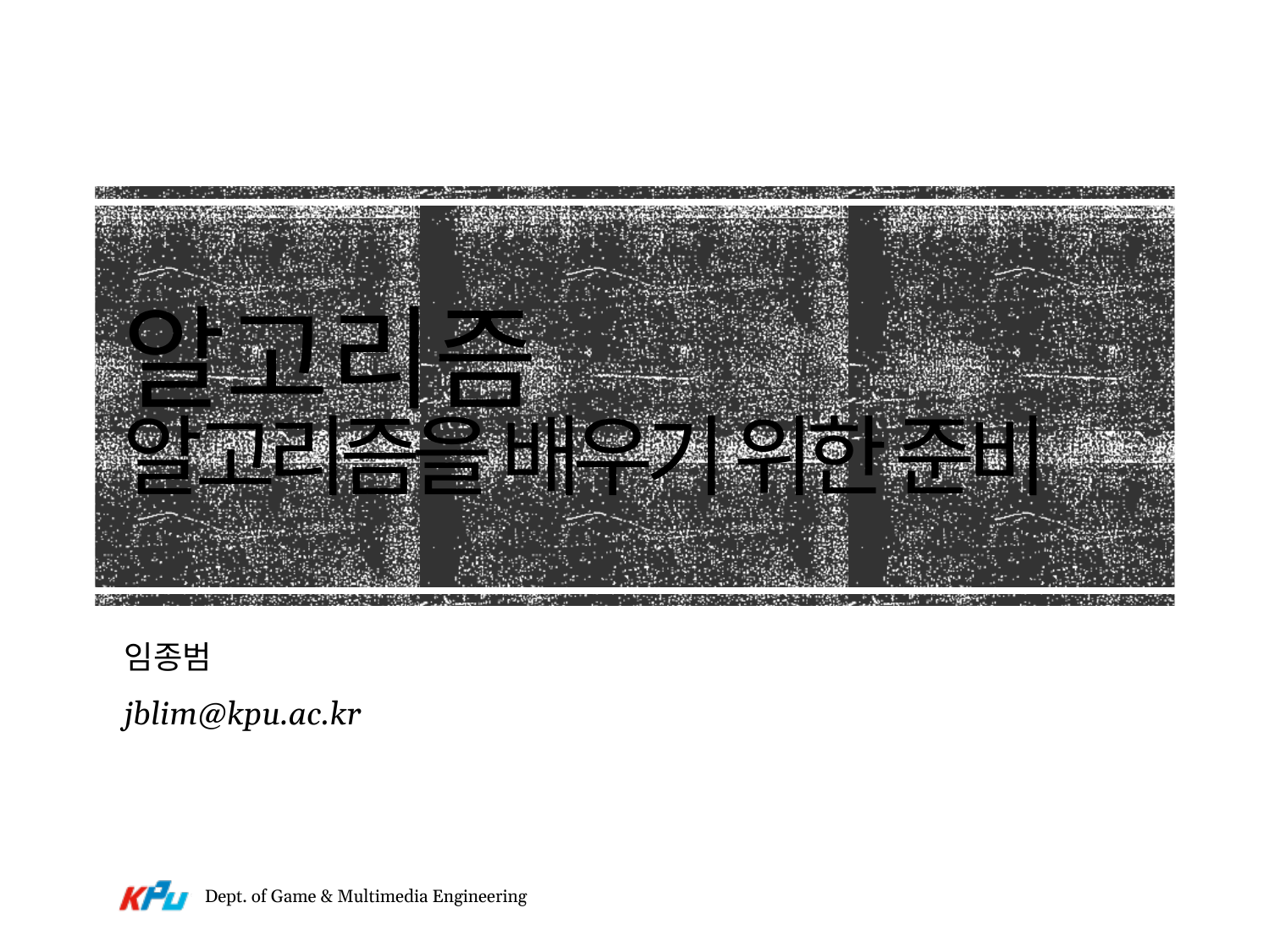

# 알고리즘 알고리즘을 배우기 위한 준비
임종범
jblim@kpu.ac.kr
Dept. of Game & Multimedia Engineering